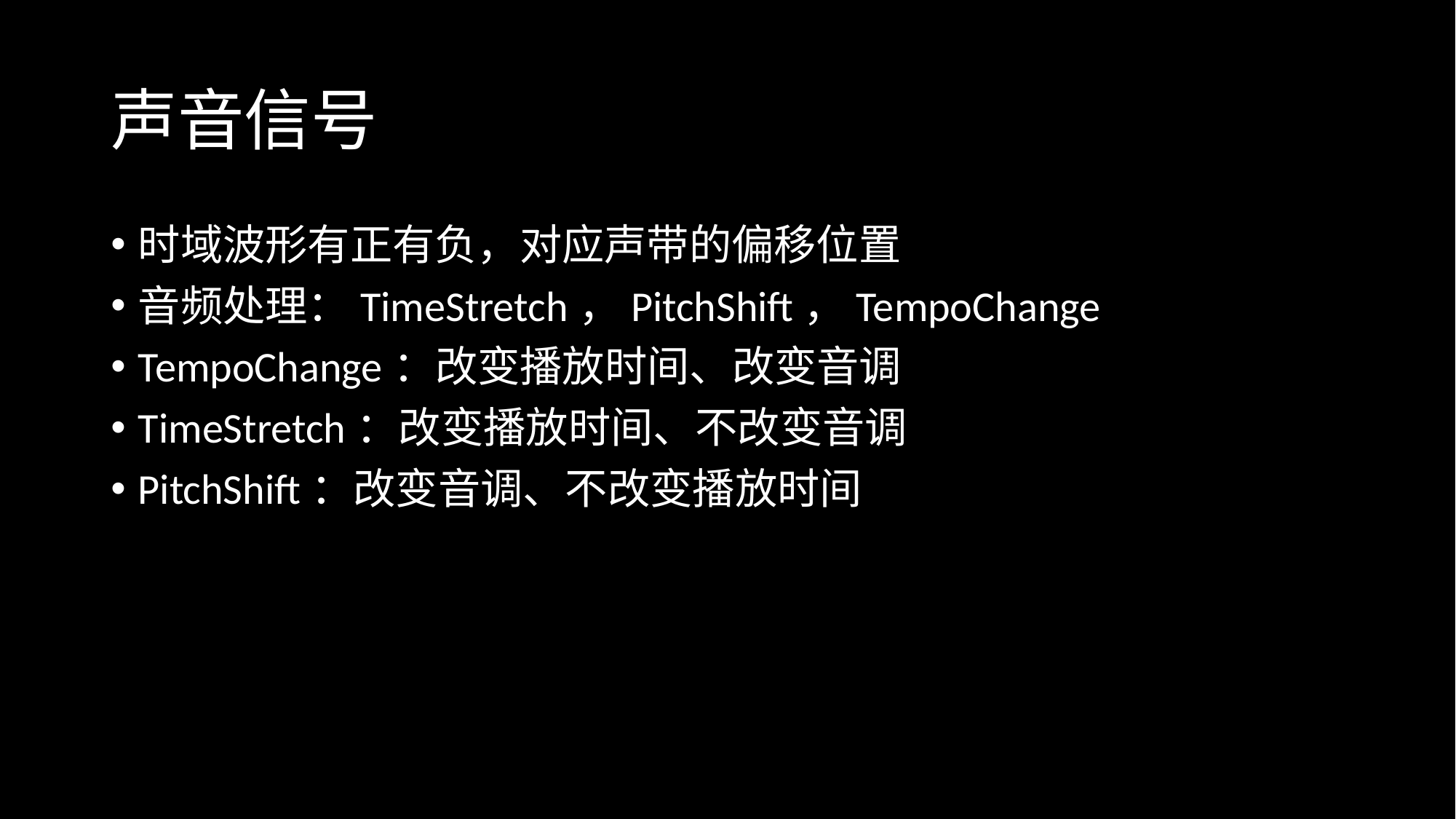

# 声音信号
时域波形有正有负，对应声带的偏移位置
音频处理：TimeStretch，PitchShift，TempoChange
TempoChange：改变播放时间、改变音调
TimeStretch：改变播放时间、不改变音调
PitchShift：改变音调、不改变播放时间